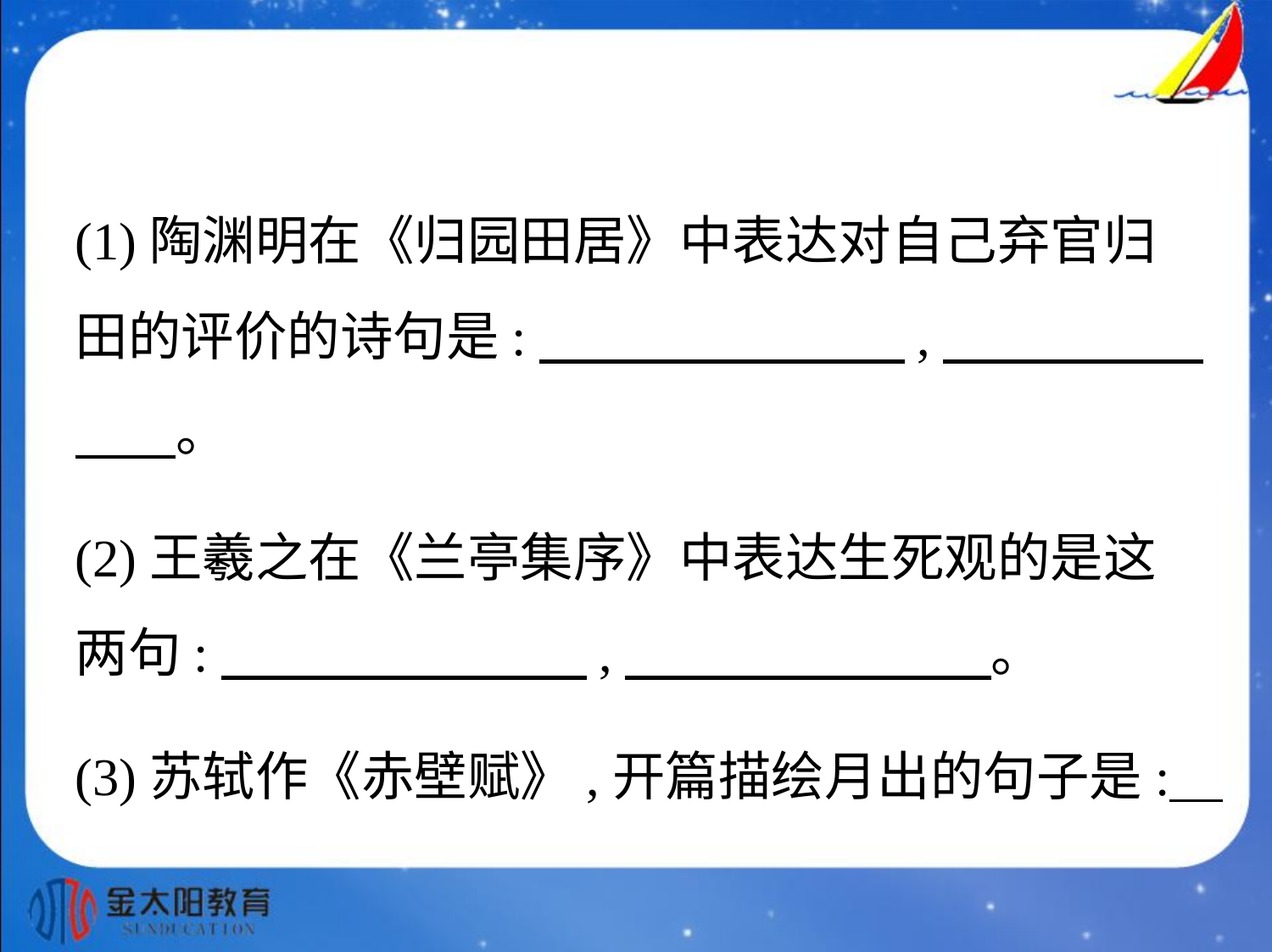

(1)陶渊明在《归园田居》中表达对自己弃官归
田的评价的诗句是:　　　　　　    ,　　　　    
　    。
(2)王羲之在《兰亭集序》中表达生死观的是这
两句:　　　　　　    ,　　　　　　    。
(3)苏轼作《赤壁赋》,开篇描绘月出的句子是: